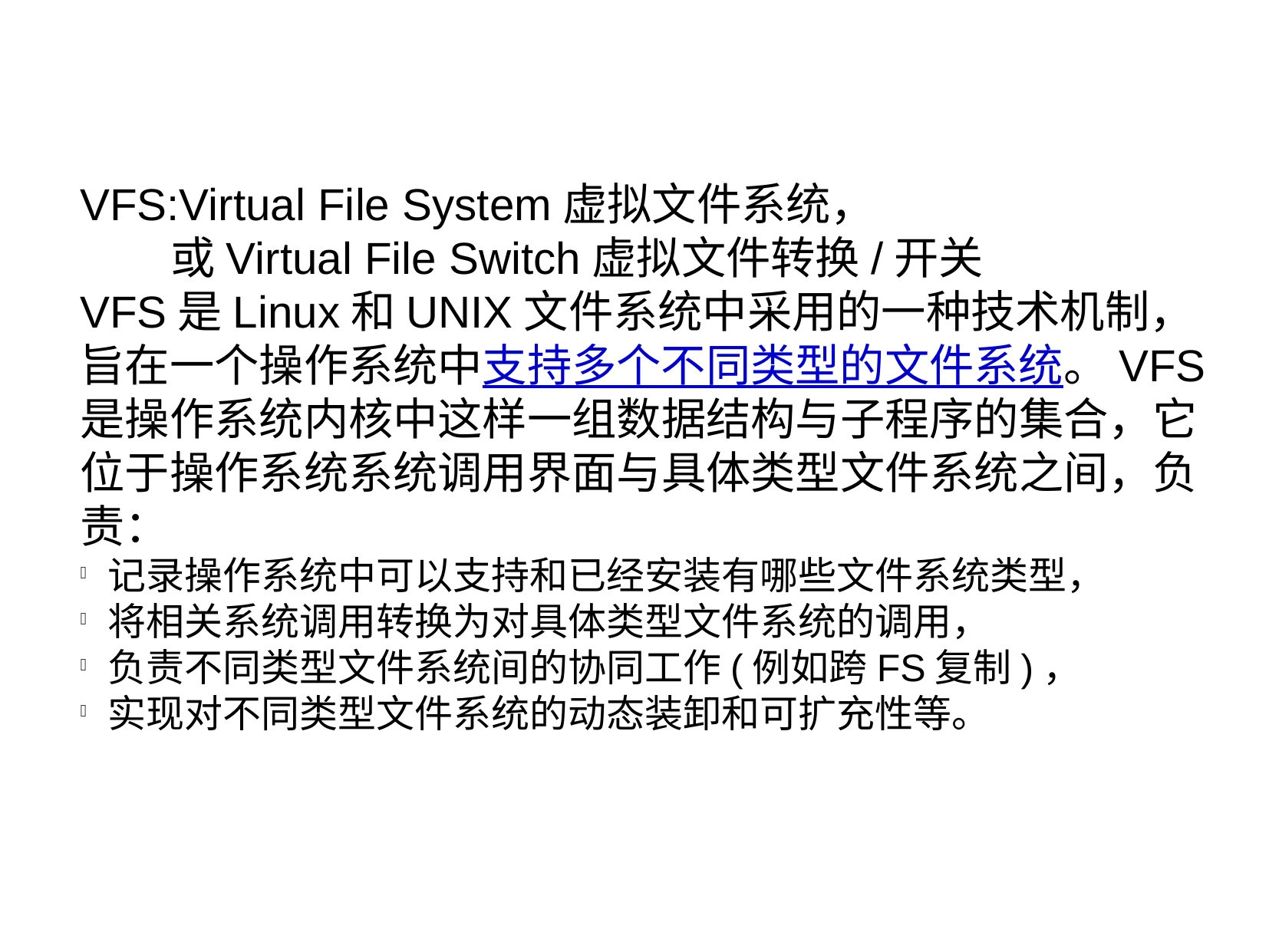

VFS:Virtual File System虚拟文件系统，
        或Virtual File Switch虚拟文件转换/开关
VFS是Linux和UNIX文件系统中采用的一种技术机制，旨在一个操作系统中支持多个不同类型的文件系统。VFS是操作系统内核中这样一组数据结构与子程序的集合，它位于操作系统系统调用界面与具体类型文件系统之间，负责：
记录操作系统中可以支持和已经安装有哪些文件系统类型，
将相关系统调用转换为对具体类型文件系统的调用，
负责不同类型文件系统间的协同工作(例如跨FS复制)，
实现对不同类型文件系统的动态装卸和可扩充性等。